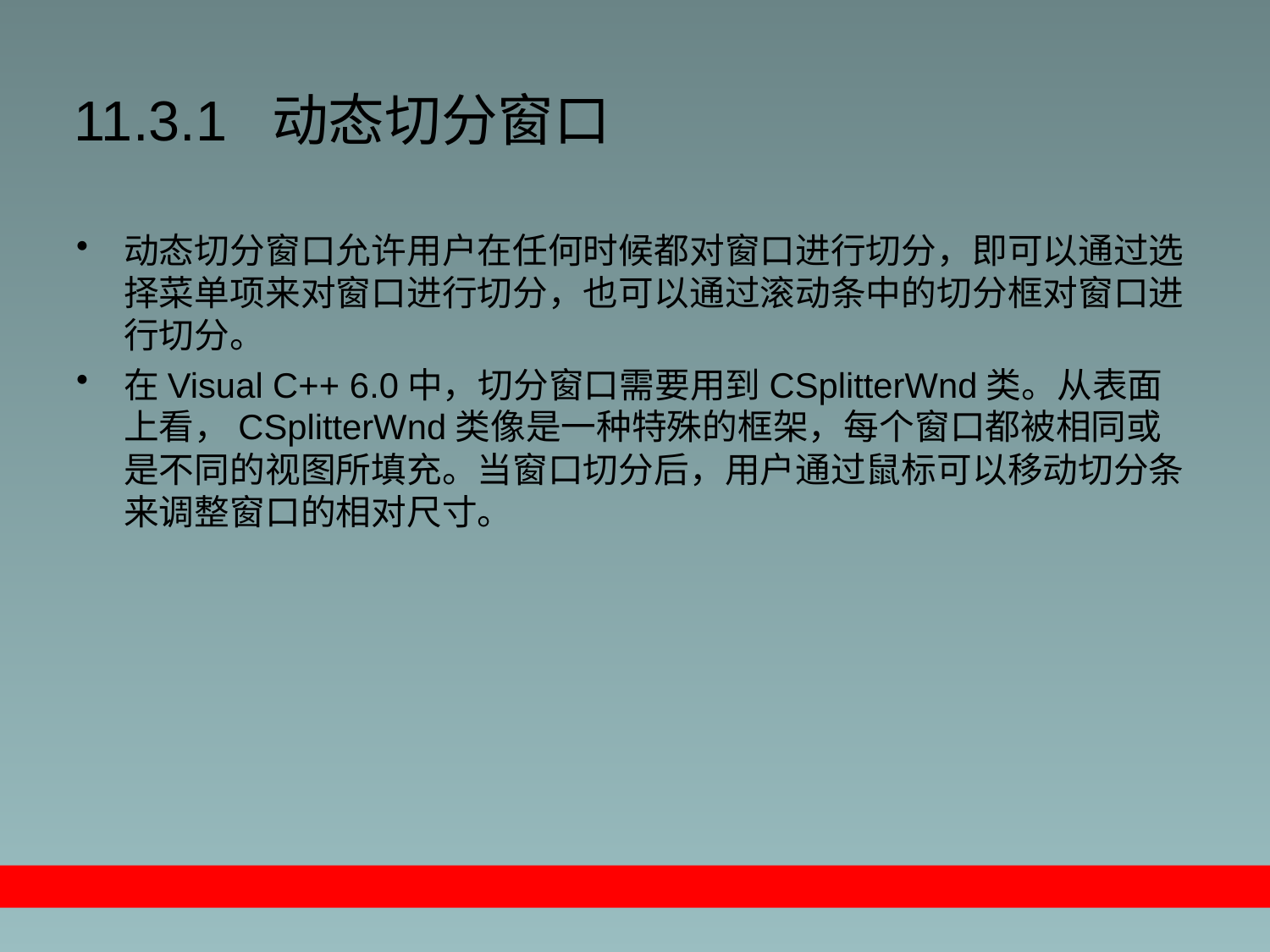

# 11.3.1  动态切分窗口
动态切分窗口允许用户在任何时候都对窗口进行切分，即可以通过选择菜单项来对窗口进行切分，也可以通过滚动条中的切分框对窗口进行切分。
在Visual C++ 6.0中，切分窗口需要用到CSplitterWnd类。从表面上看，CSplitterWnd类像是一种特殊的框架，每个窗口都被相同或是不同的视图所填充。当窗口切分后，用户通过鼠标可以移动切分条来调整窗口的相对尺寸。